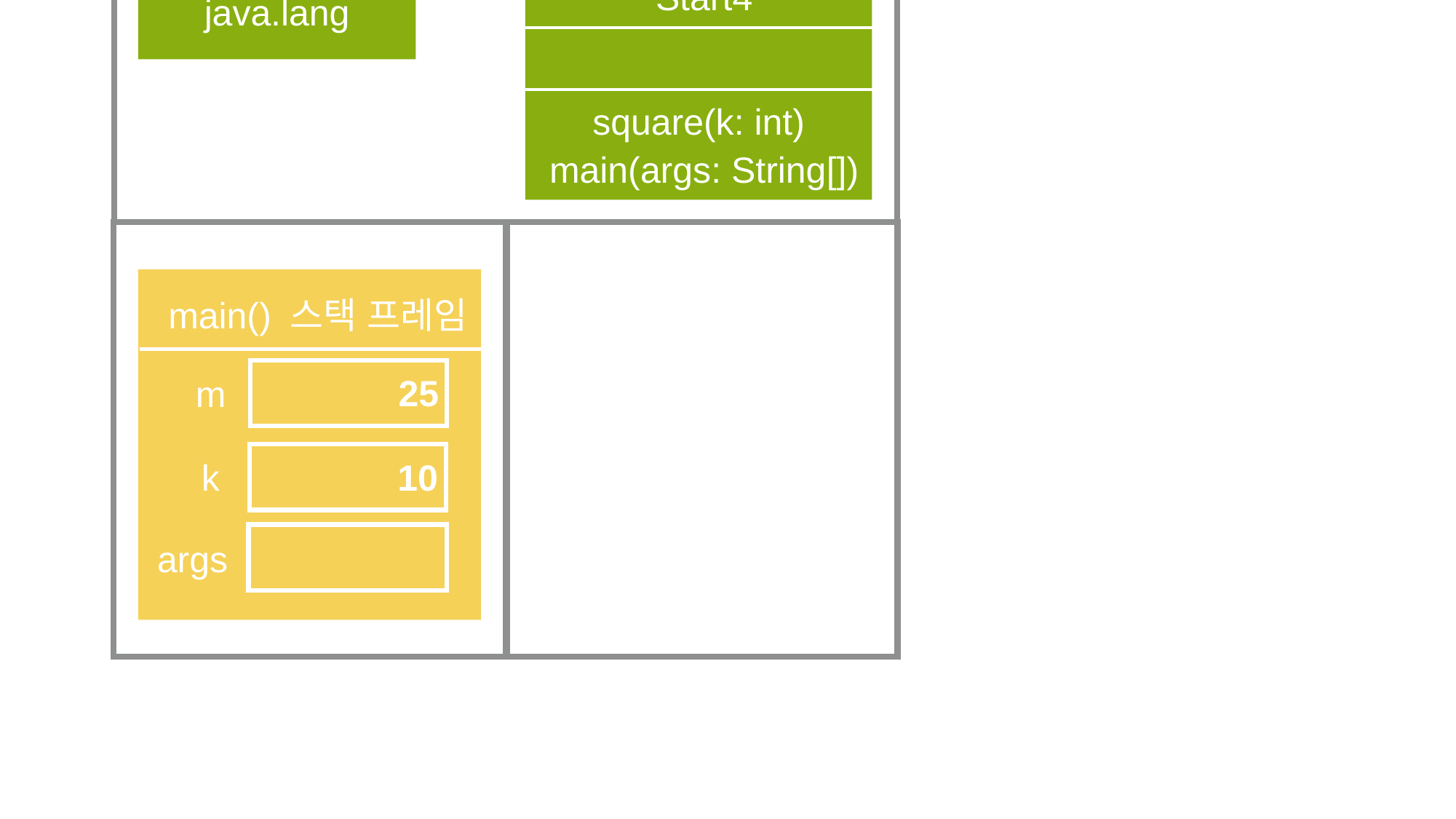

java.lang

Start4
square(k: int)
main(args: String[])

main() 스택 프레임

25
m

k
10

args